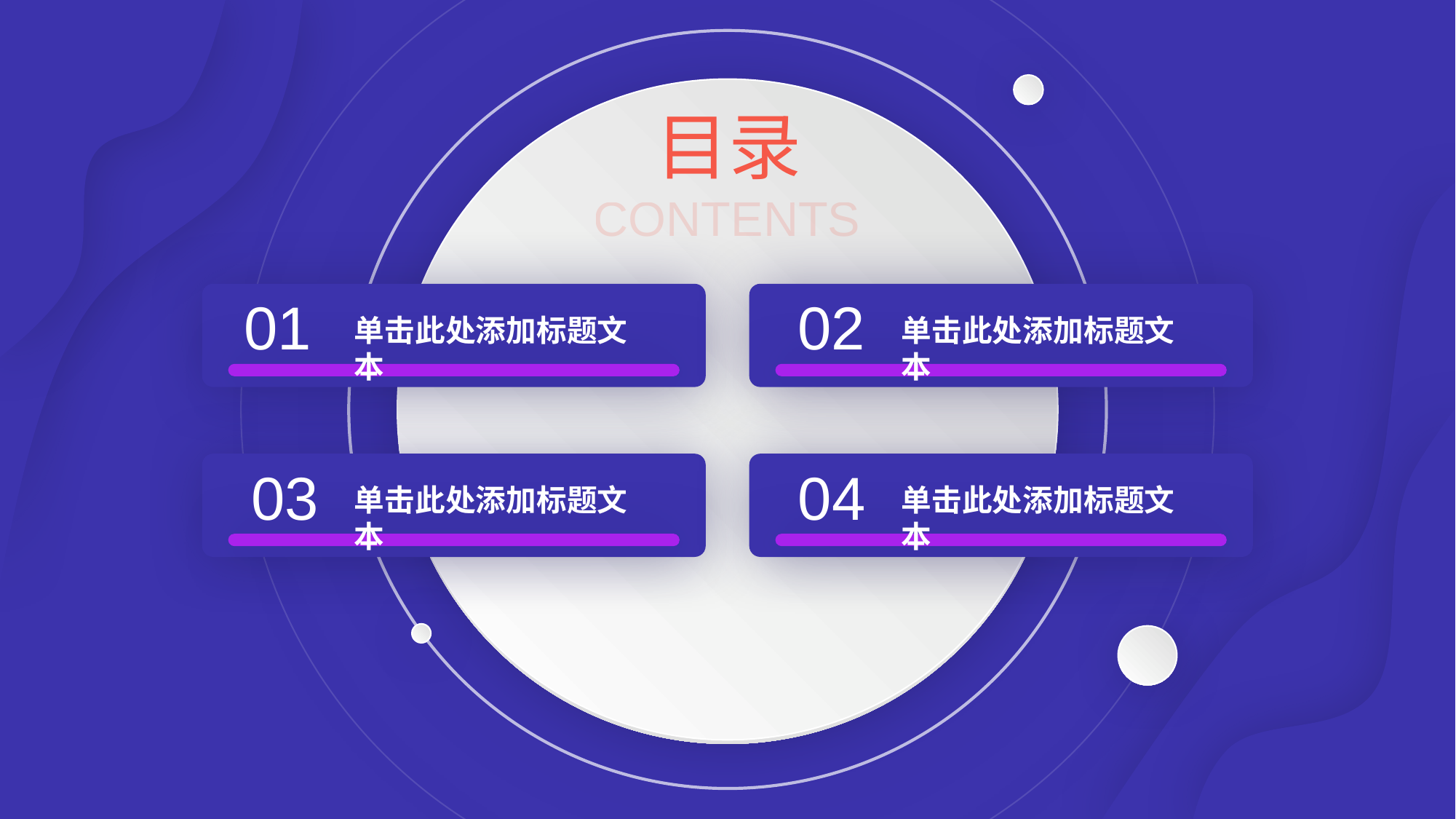

目录
CONTENTS

01
单击此处添加标题文本

02
单击此处添加标题文本

03
单击此处添加标题文本

04
单击此处添加标题文本